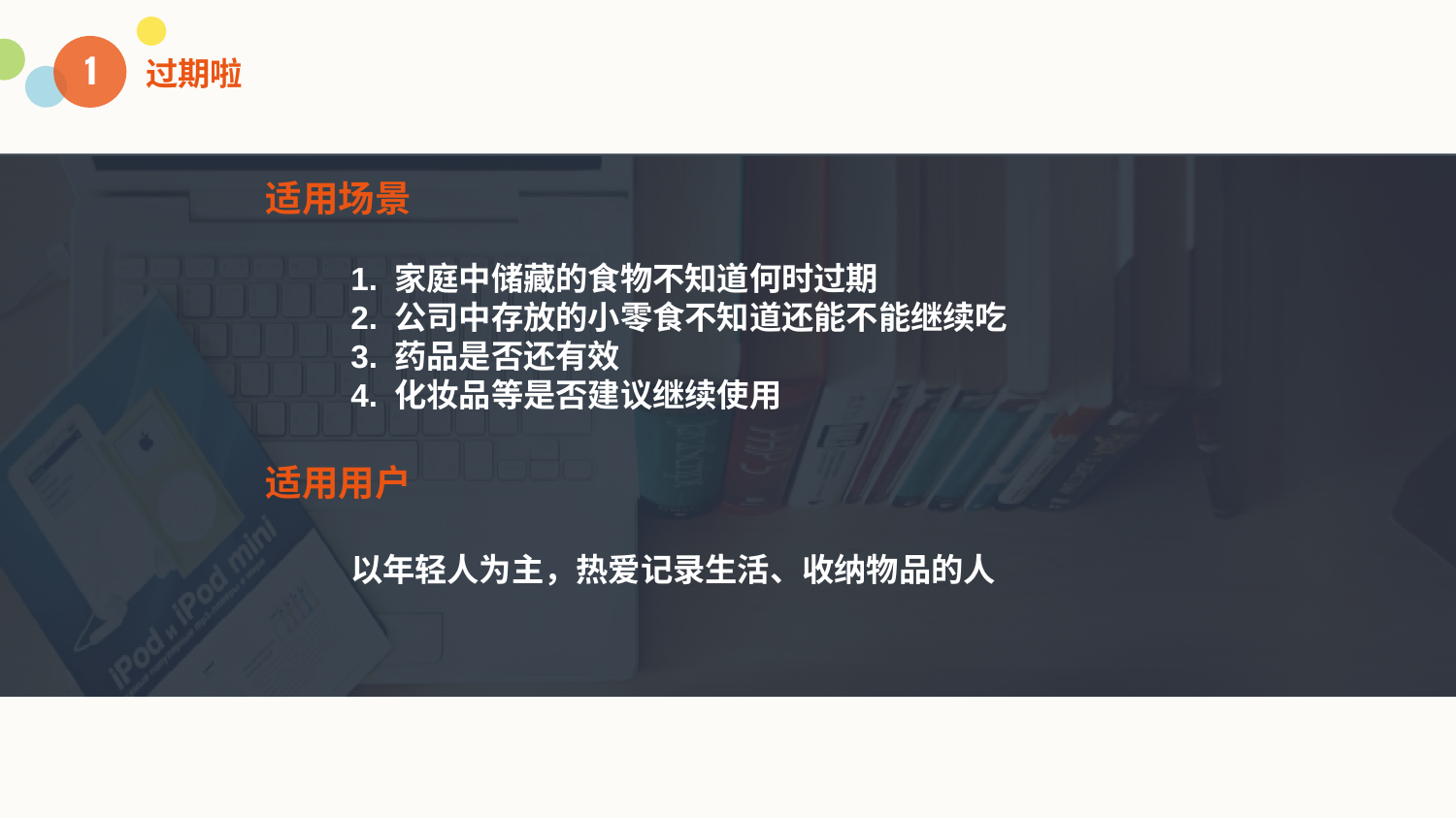

1
过期啦

适用场景
1. 家庭中储藏的食物不知道何时过期
2. 公司中存放的小零食不知道还能不能继续吃
3. 药品是否还有效
4. 化妆品等是否建议继续使用
适用用户
以年轻人为主，热爱记录生活、收纳物品的人